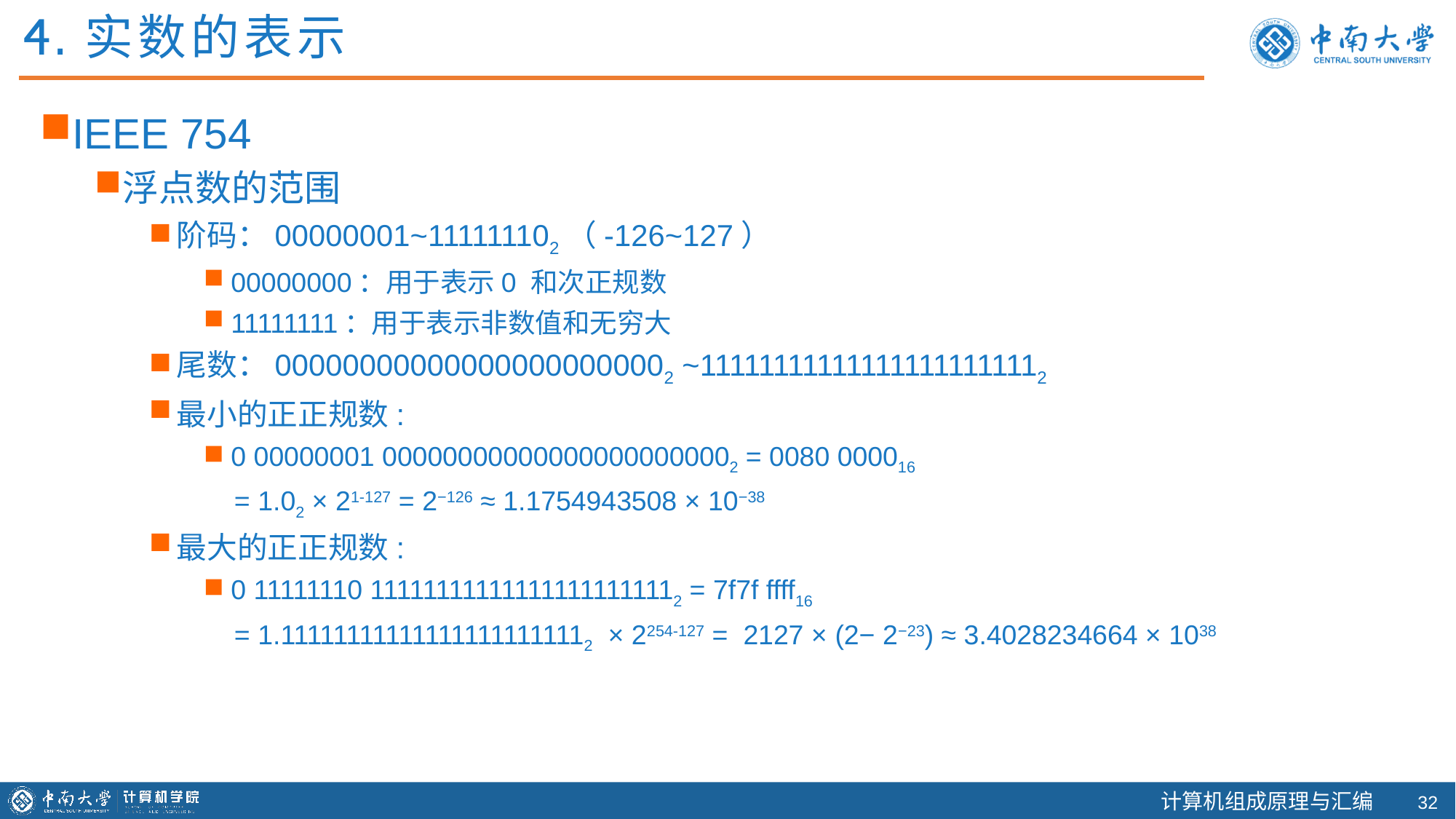

4.实数的表示
IEEE 754
浮点数的范围
阶码：00000001~111111102（-126~127）
00000000：用于表示0 和次正规数
11111111：用于表示非数值和无穷大
尾数：000000000000000000000002 ~111111111111111111111112
最小的正正规数:
0 00000001 000000000000000000000002 = 0080 000016
    = 1.02 × 21-127 = 2−126 ≈ 1.1754943508 × 10−38
最大的正正规数:
0 11111110 111111111111111111111112 = 7f7f ffff16
    = 1.111111111111111111111112  × 2254-127 =  2127 × (2− 2−23) ≈ 3.4028234664 × 1038
32